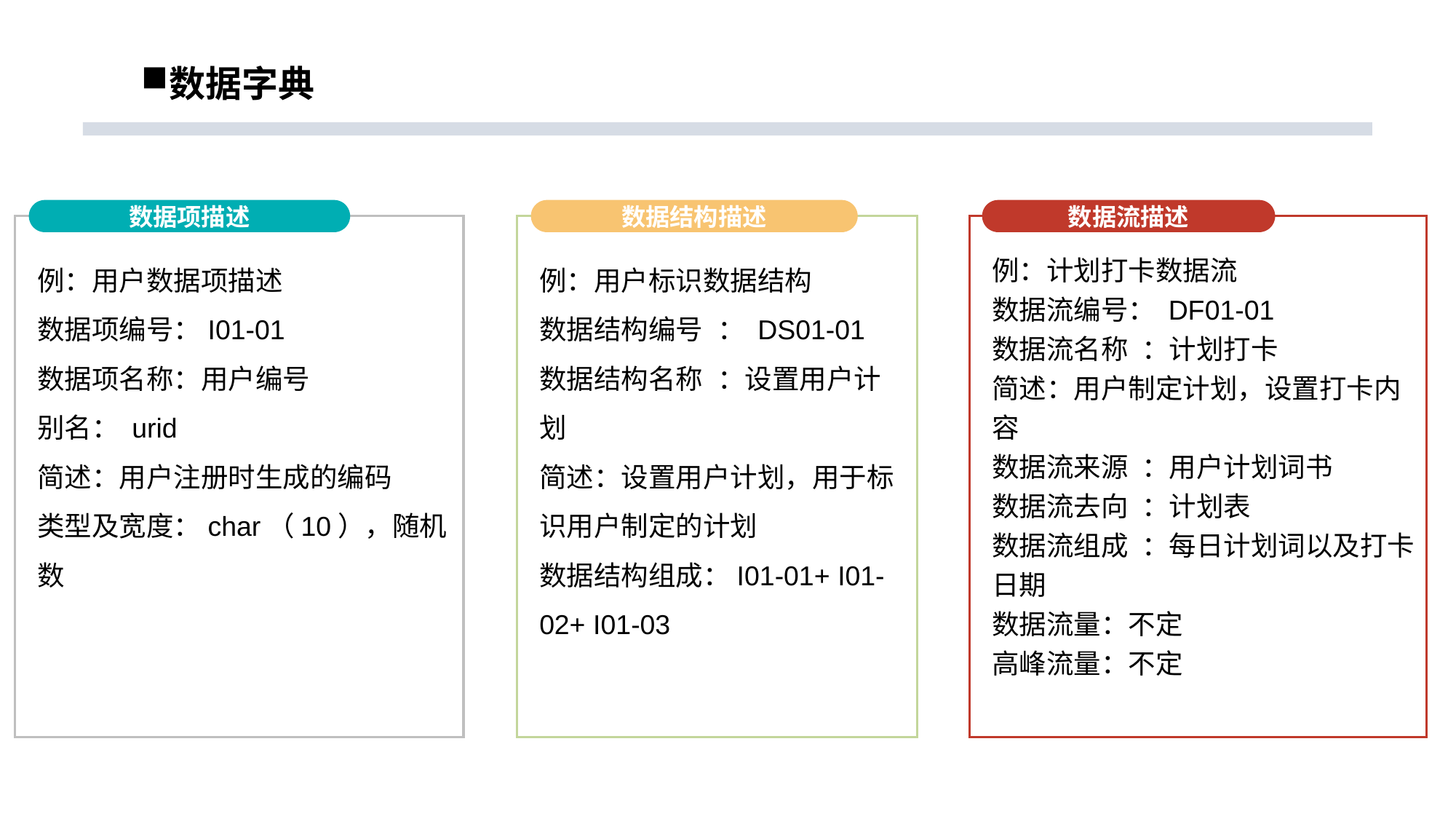

# 数据字典
数据项描述

例：用户数据项描述
数据项编号：I01-01
数据项名称：用户编号
别名： urid
简述：用户注册时生成的编码
类型及宽度：char（10），随机数

数据结构描述

例：用户标识数据结构
数据结构编号	： DS01-01
数据结构名称	：设置用户计划
简述：设置用户计划，用于标识用户制定的计划
数据结构组成：I01-01+ I01-02+ I01-03

数据流描述

例：计划打卡数据流
数据流编号： DF01-01
数据流名称	：计划打卡
简述：用户制定计划，设置打卡内容
数据流来源	：用户计划词书
数据流去向	：计划表
数据流组成	：每日计划词以及打卡日期
数据流量：不定
高峰流量：不定